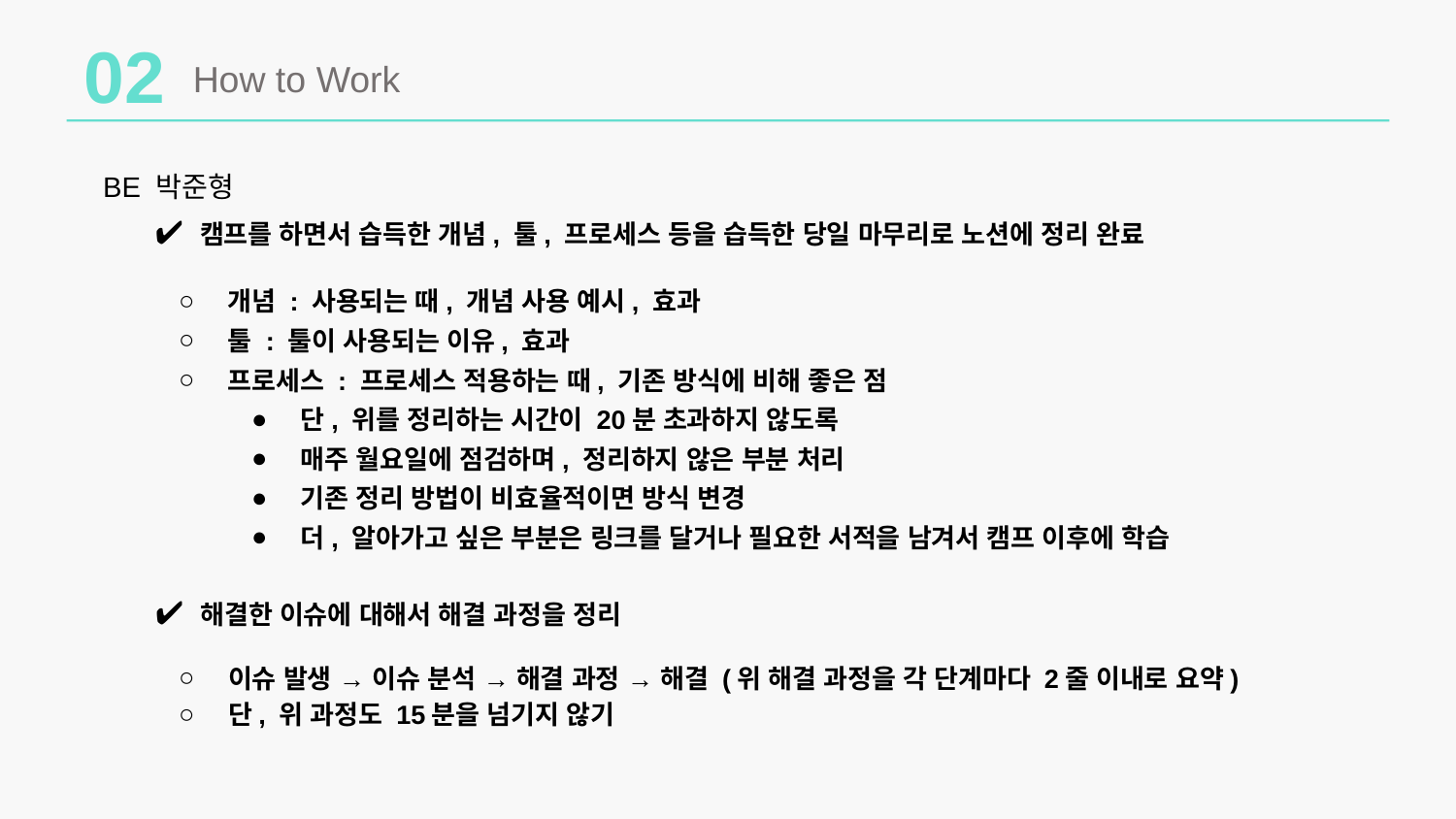

02
How to Work

BE 박준형
✔️ 캠프를 하면서 습득한 개념, 툴, 프로세스 등을 습득한 당일 마무리로 노션에 정리 완료
개념 : 사용되는 때, 개념 사용 예시, 효과
툴 : 툴이 사용되는 이유, 효과
프로세스 : 프로세스 적용하는 때, 기존 방식에 비해 좋은 점
단, 위를 정리하는 시간이 20분 초과하지 않도록
매주 월요일에 점검하며, 정리하지 않은 부분 처리
기존 정리 방법이 비효율적이면 방식 변경
더, 알아가고 싶은 부분은 링크를 달거나 필요한 서적을 남겨서 캠프 이후에 학습
✔️ 해결한 이슈에 대해서 해결 과정을 정리
이슈 발생 → 이슈 분석 → 해결 과정 → 해결 (위 해결 과정을 각 단계마다 2줄 이내로 요약)
단, 위 과정도 15분을 넘기지 않기